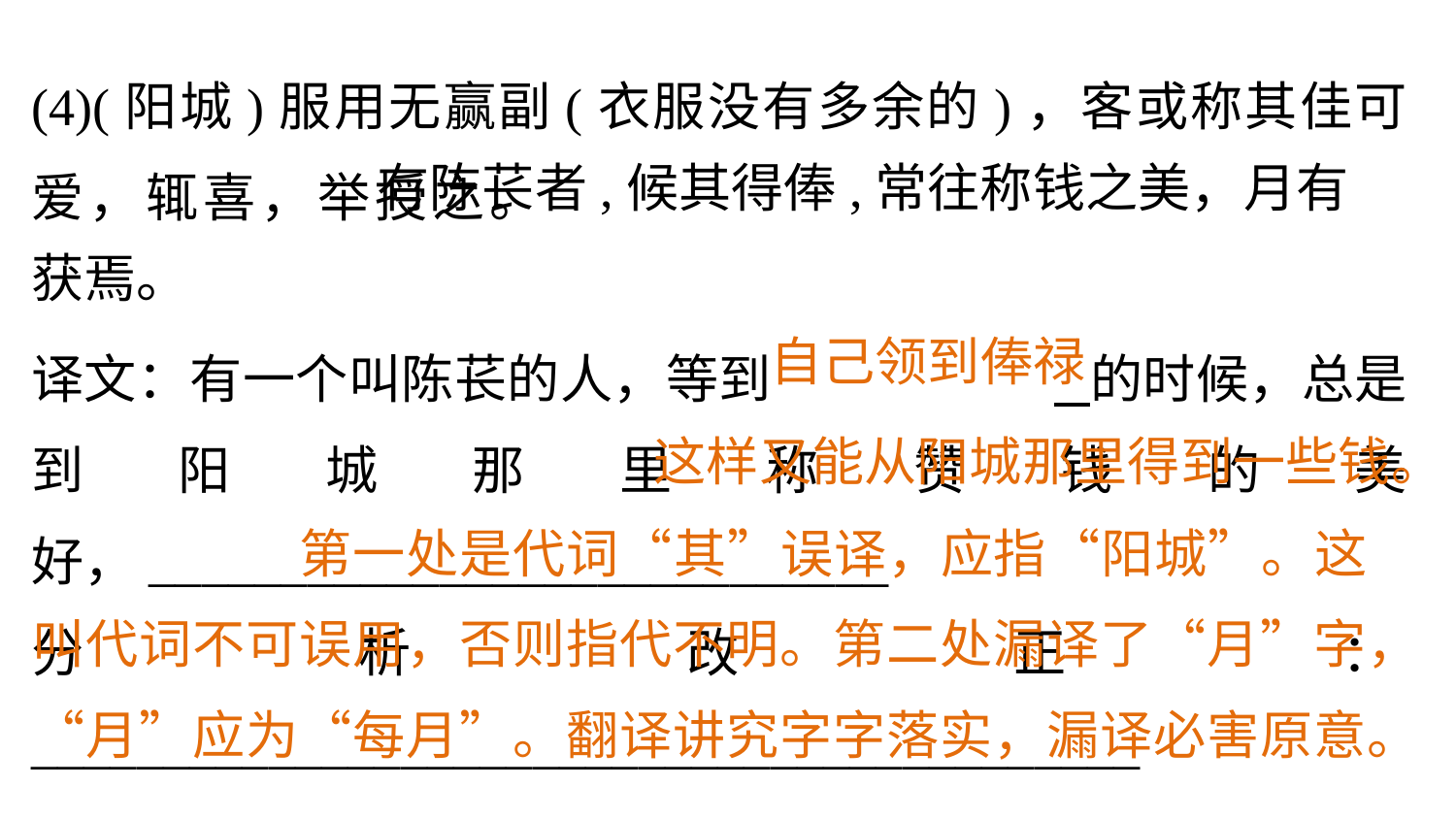

(4)(阳城)服用无赢副(衣服没有多余的)，客或称其佳可爱，辄喜，举授之。
译文：有一个叫陈苌的人，等到		   的时候，总是到阳城那里称赞钱的美好，____________________________
分析改正：__________________________________________
________________________________________________________________________________________________________
                            有陈苌者,候其得俸,常往称钱之美，月有
获焉。
自己领到俸禄
这样又能从阳城那里得到一些钱。
                    第一处是代词“其”误译，应指“阳城”。这叫代词不可误用，否则指代不明。第二处漏译了“月”字，“月”应为“每月”。翻译讲究字字落实，漏译必害原意。